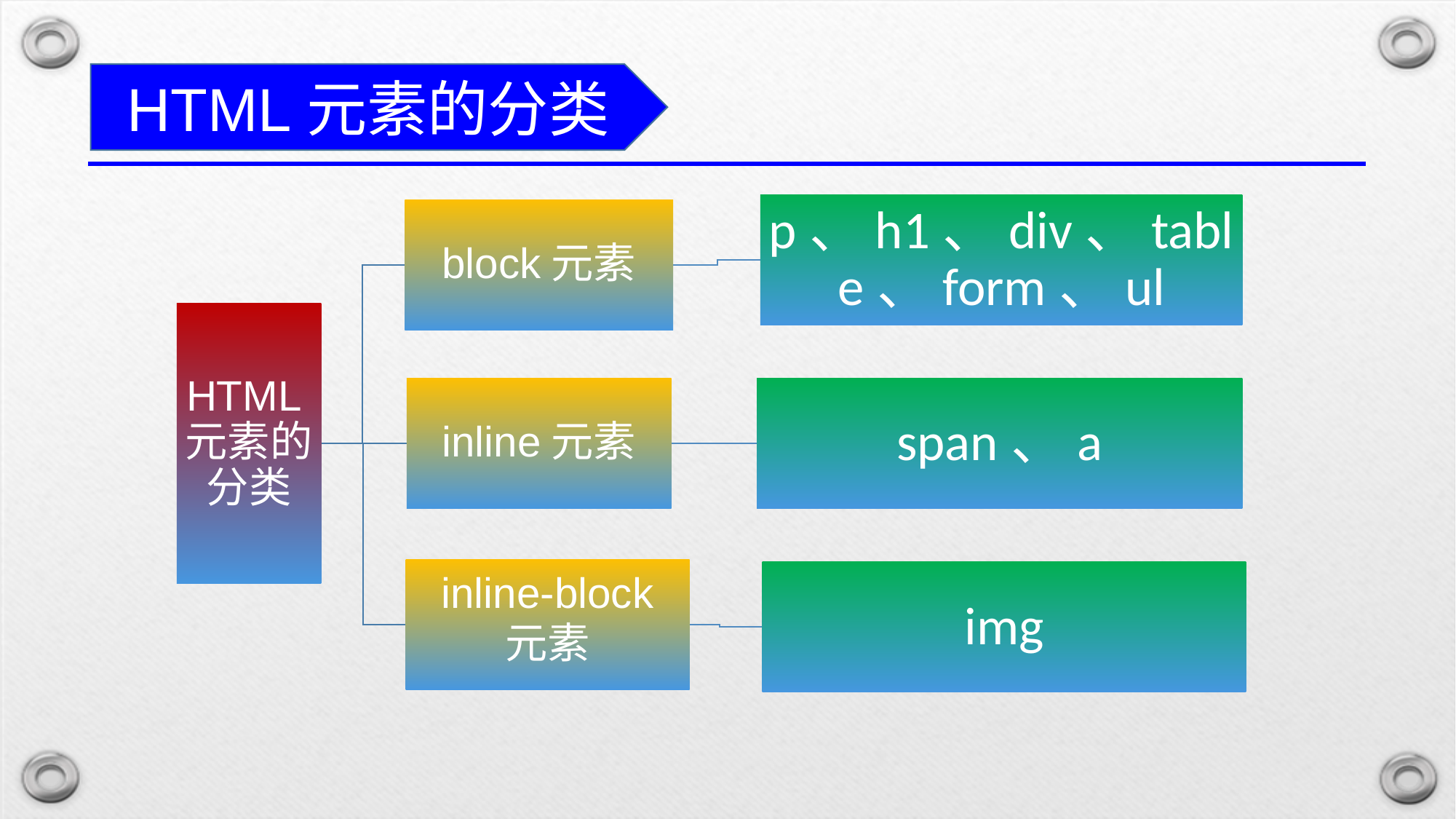

HTML元素的分类
HTML元素的分类
block元素
p、h1、div、table、form、ul
inline元素
span、a
inline-block
元素
img